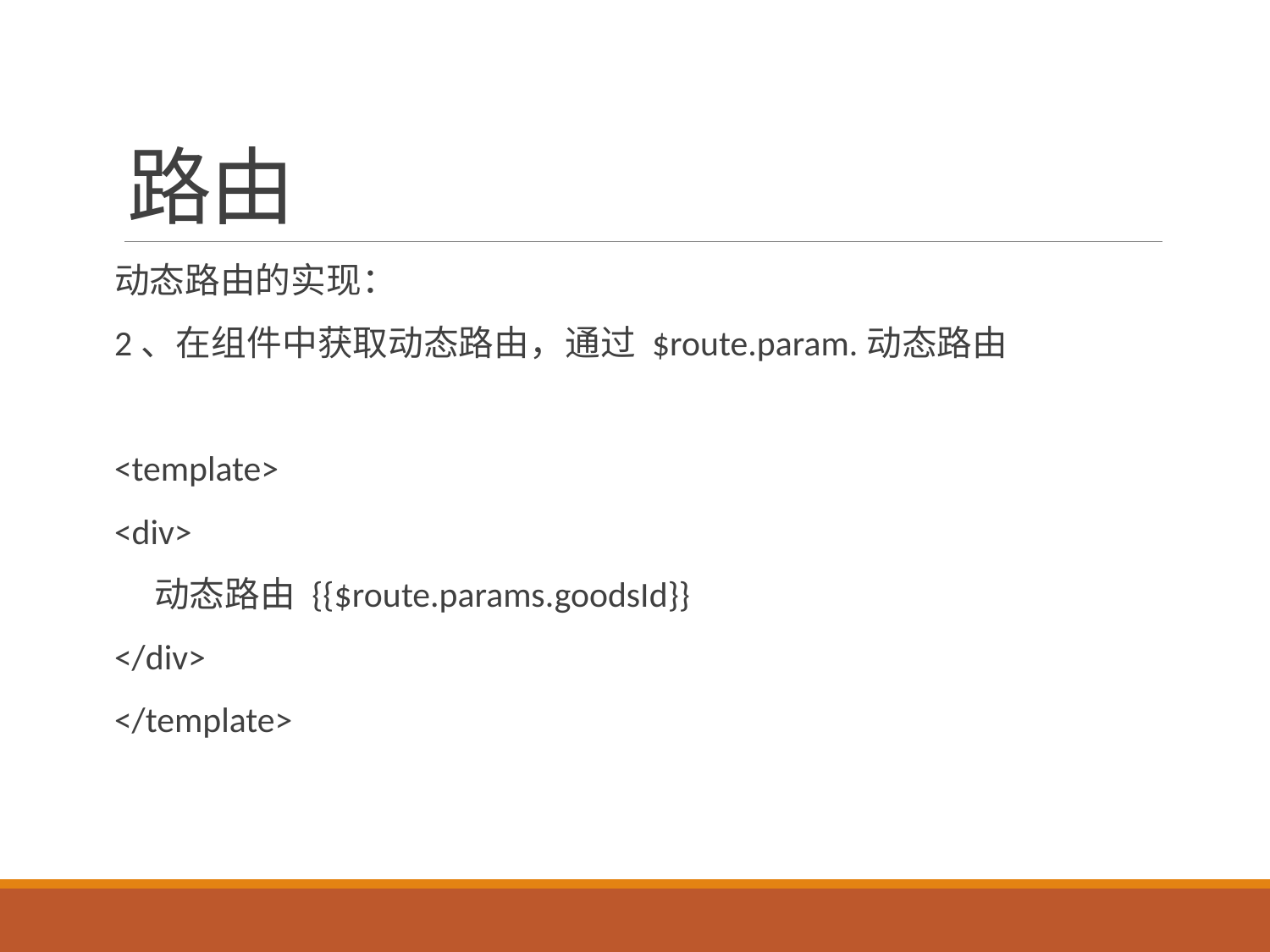

# 路由
动态路由的实现：
2、在组件中获取动态路由，通过 $route.param.动态路由

<template>
<div>
    动态路由 {{$route.params.goodsId}}
</div>
</template>